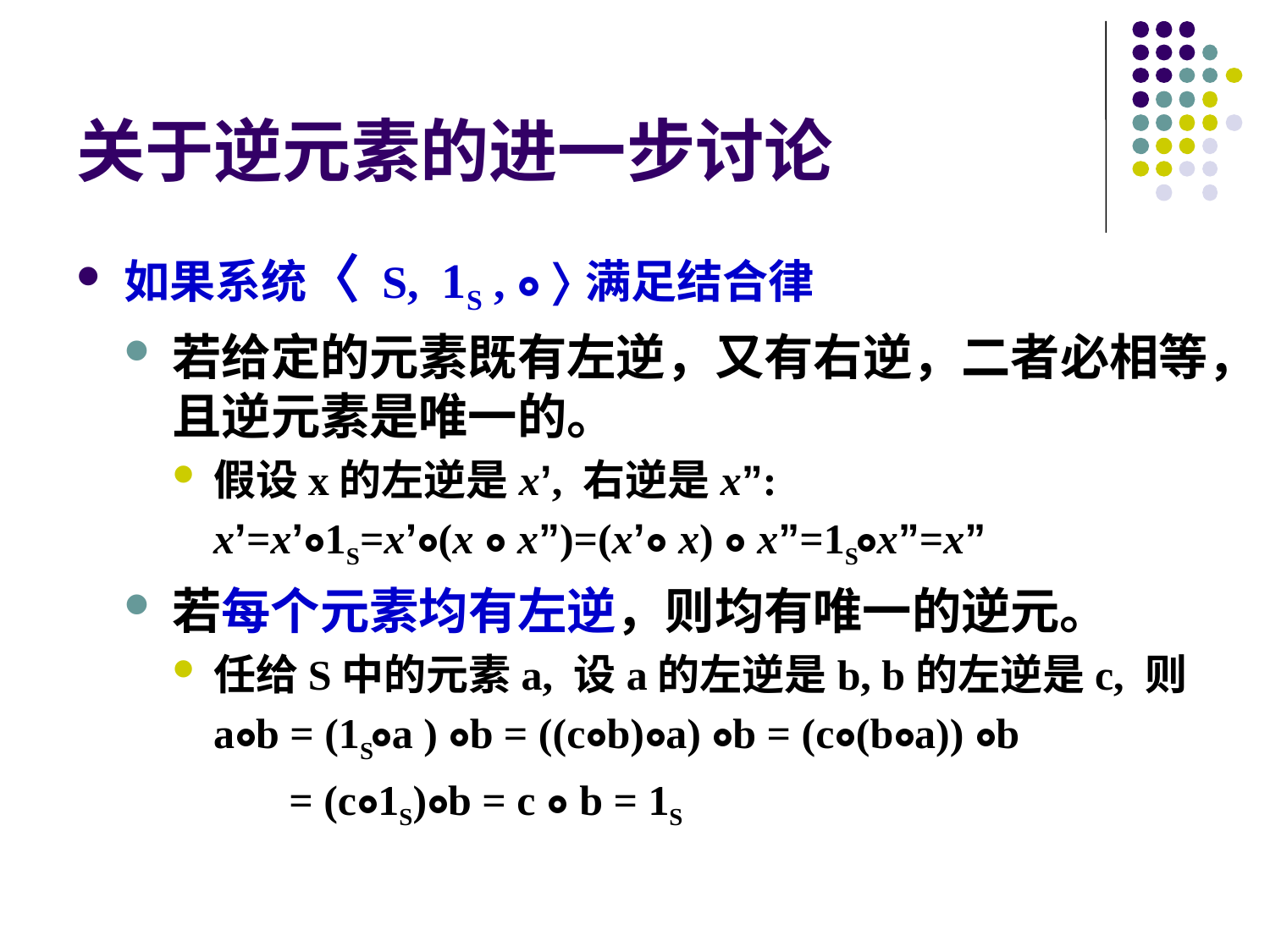

# 关于逆元素的进一步讨论
如果系统〈 S,  1S ,   ⃘ 〉满足结合律
若给定的元素既有左逆，又有右逆，二者必相等，且逆元素是唯一的。
假设x的左逆是x’, 右逆是x”:
	x’=x’  ⃘1S=x’  ⃘(x   ⃘ x”)=(x’  ⃘ x)   ⃘ x”=1S   ⃘x”=x”
若每个元素均有左逆，则均有唯一的逆元。
任给S中的元素a, 设a的左逆是b, b的左逆是c, 则
	a  ⃘b = (1S   ⃘a )   ⃘b = ((c  ⃘b)  ⃘a)   ⃘b = (c  ⃘(b  ⃘a))   ⃘b
           = (c  ⃘1S)  ⃘b = c   ⃘ b = 1S